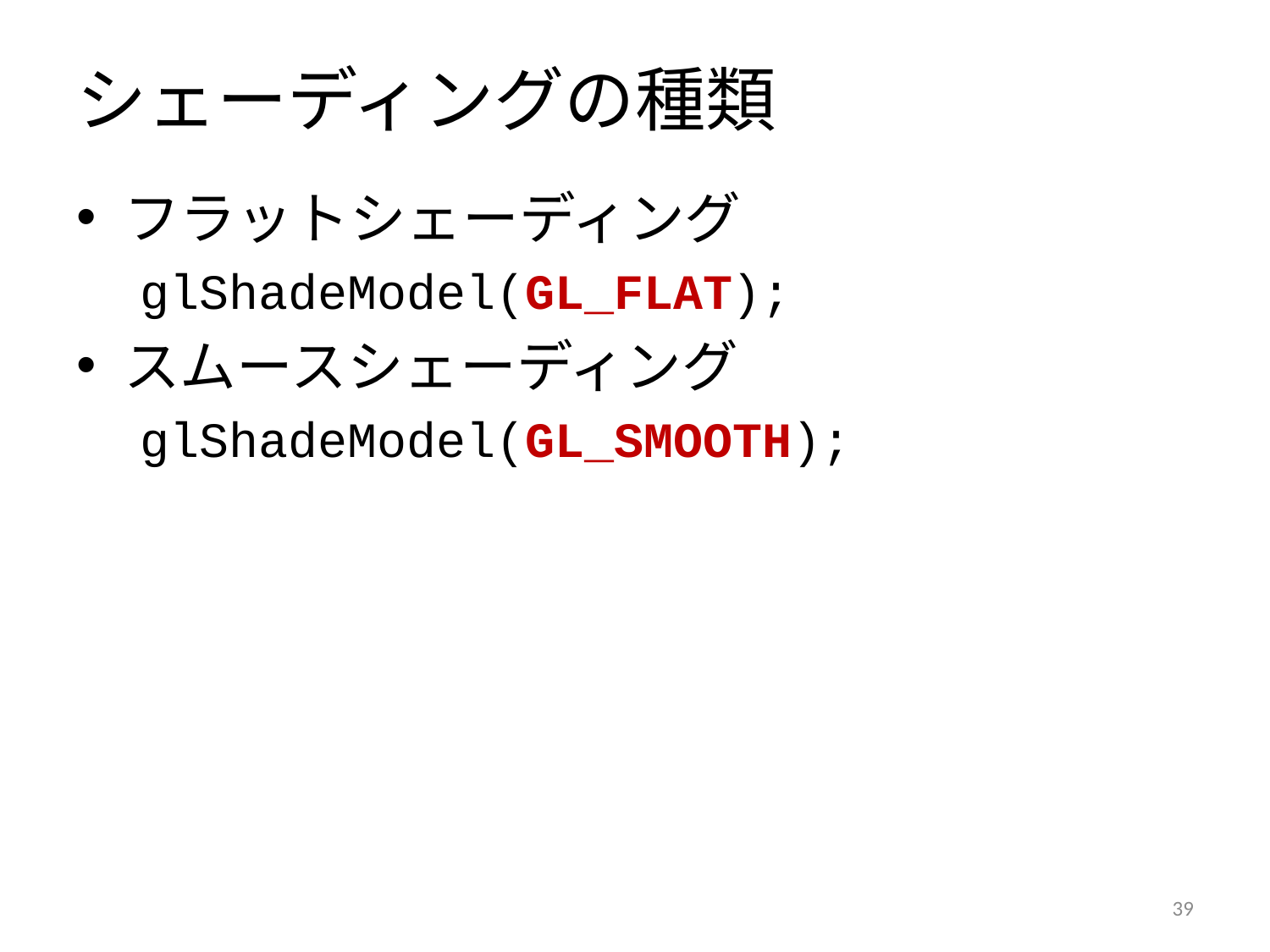

# シェーディングの種類
フラットシェーディング
glShadeModel(GL_FLAT);
スムースシェーディング
glShadeModel(GL_SMOOTH);
39